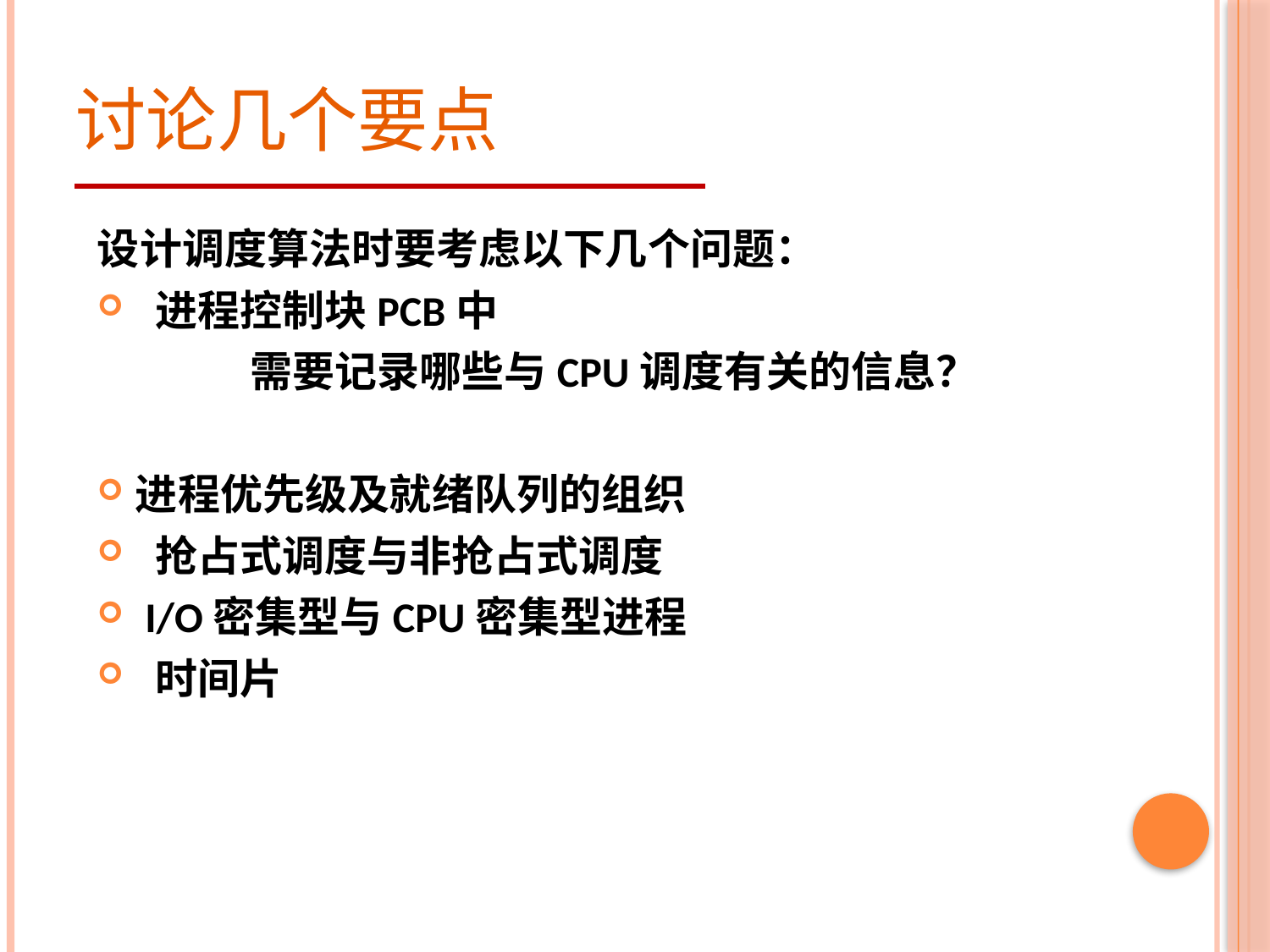

# 讨论几个要点
设计调度算法时要考虑以下几个问题：
 进程控制块PCB中
               需要记录哪些与CPU调度有关的信息？

进程优先级及就绪队列的组织
 抢占式调度与非抢占式调度
 I/O密集型与CPU密集型进程
 时间片